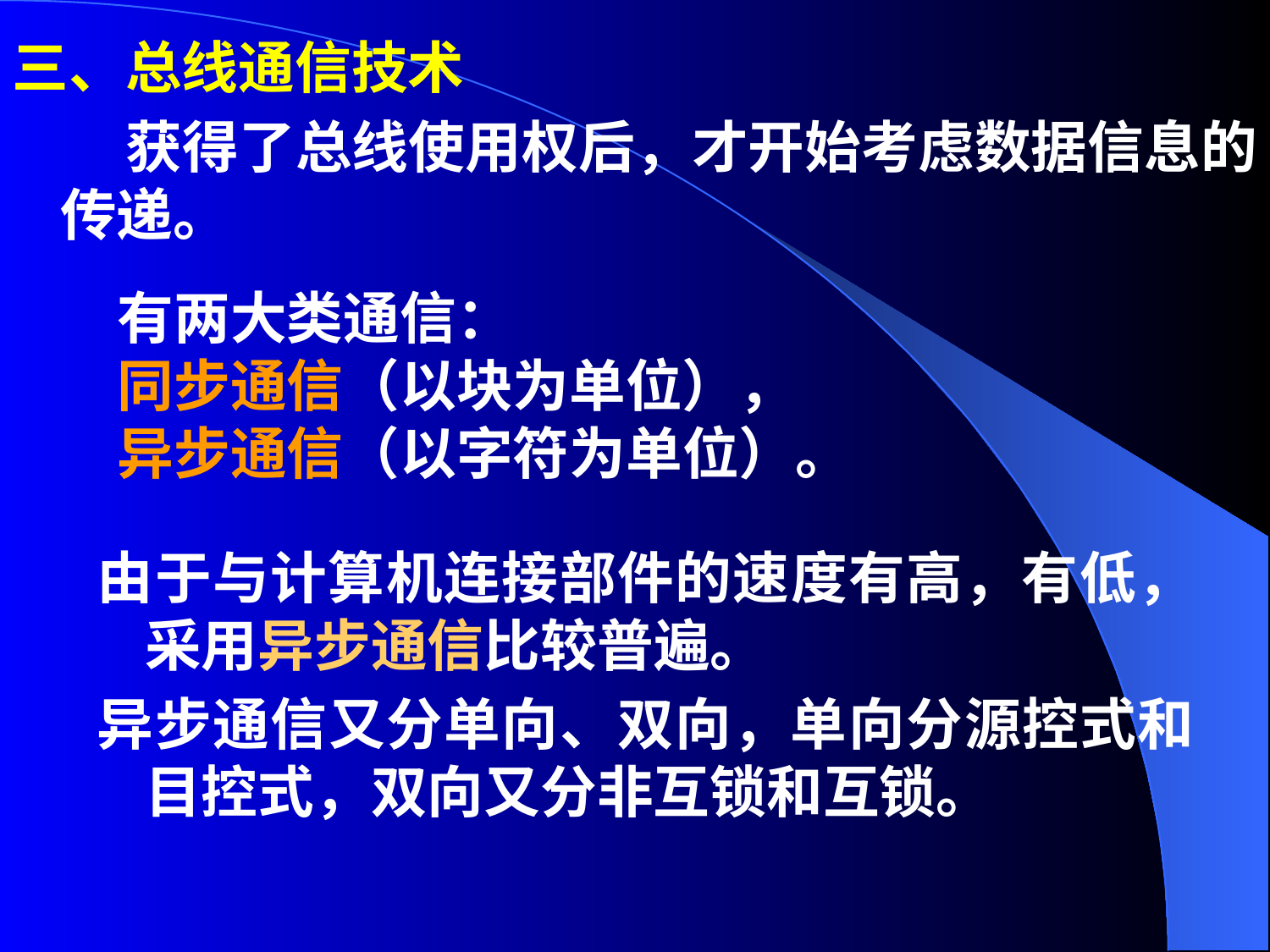

三、总线通信技术
　　获得了总线使用权后，才开始考虑数据信息的传递。
有两大类通信：
同步通信（以块为单位），
异步通信（以字符为单位）。
由于与计算机连接部件的速度有高，有低，采用异步通信比较普遍。
异步通信又分单向、双向，单向分源控式和目控式，双向又分非互锁和互锁。
25